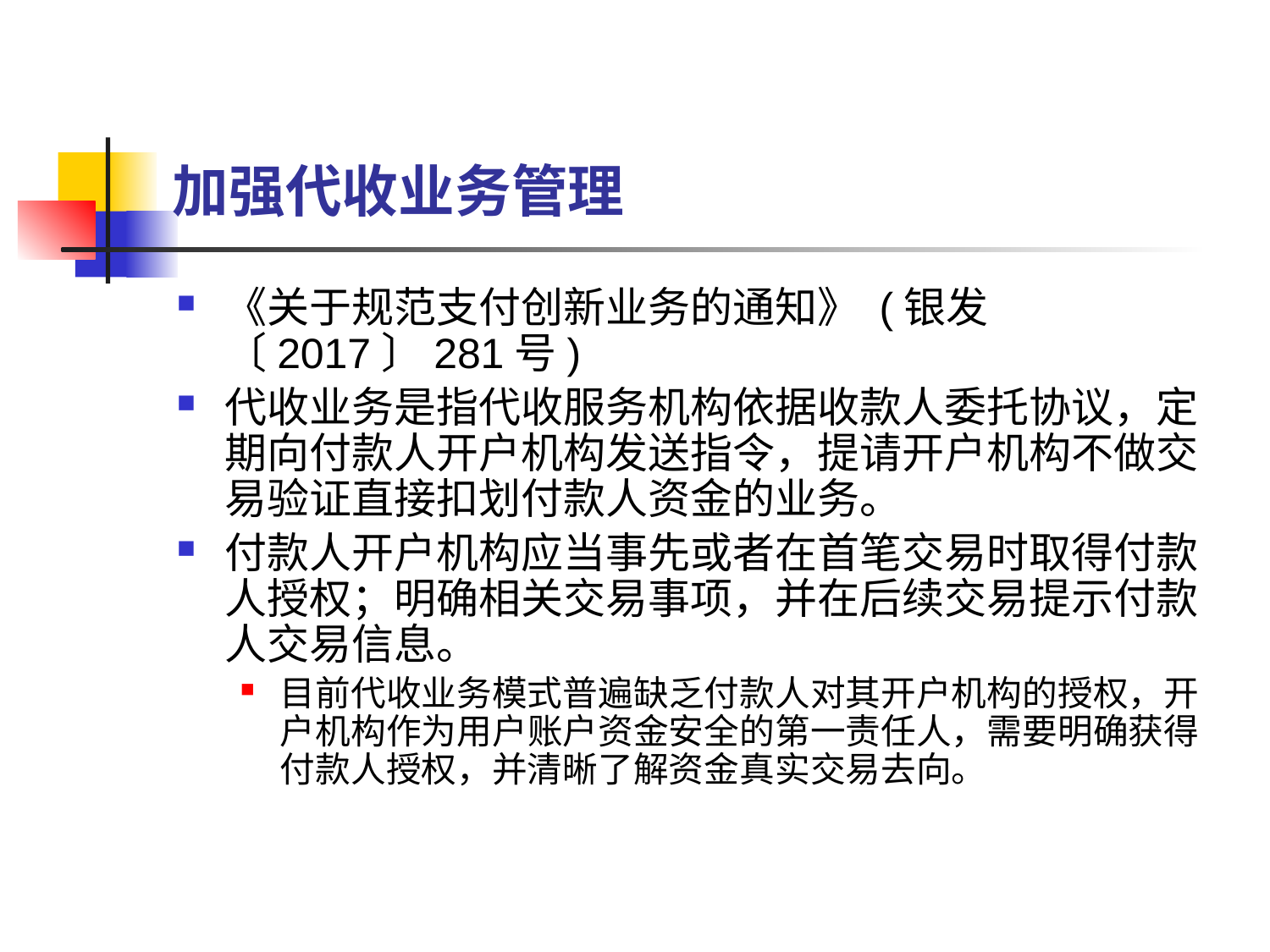

# 加强代收业务管理
《关于规范支付创新业务的通知》 (银发〔2017〕281号)
代收业务是指代收服务机构依据收款人委托协议，定期向付款人开户机构发送指令，提请开户机构不做交易验证直接扣划付款人资金的业务。
付款人开户机构应当事先或者在首笔交易时取得付款人授权；明确相关交易事项，并在后续交易提示付款人交易信息。
目前代收业务模式普遍缺乏付款人对其开户机构的授权，开户机构作为用户账户资金安全的第一责任人，需要明确获得付款人授权，并清晰了解资金真实交易去向。